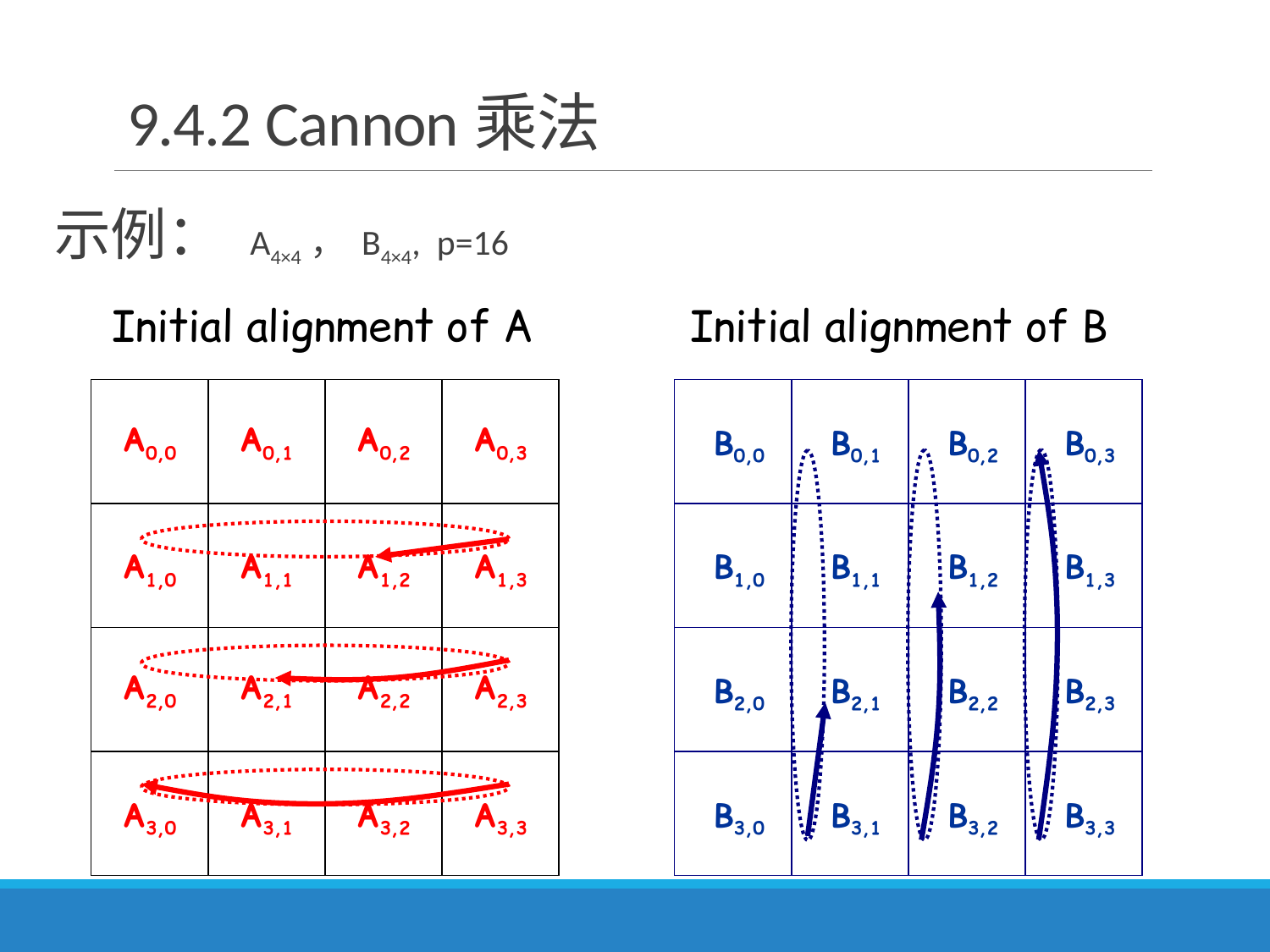

# 9.4.2 Cannon乘法
示例： A4×4， B4×4,  p=16

Initial alignment of A
Initial alignment of B
A0,0
A0,1
A0,2
A0,3
B0,0
B0,1
B0,2
B0,3

A1,0
A1,1
A1,2
A1,3
B1,0
B1,1
B1,2
B1,3

A2,0
A2,1
A2,2
A2,3
B2,0
B2,1
B2,2
B2,3

A3,0
A3,1
A3,2
A3,3
B3,0
B3,1
B3,2
B3,3

24